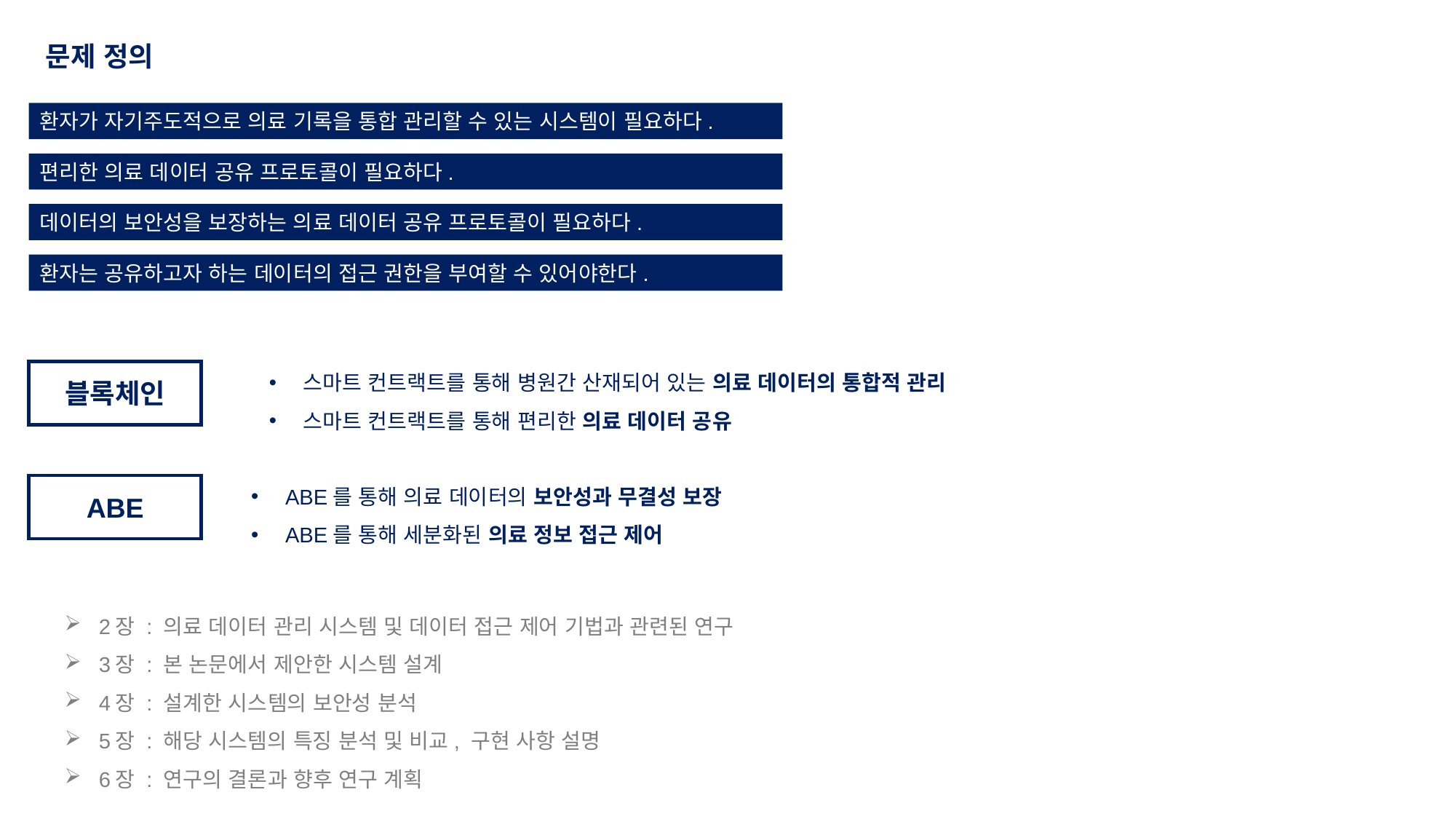

문제 정의
환자가 자기주도적으로 의료 기록을 통합 관리할 수 있는 시스템이 필요하다.
편리한 의료 데이터 공유 프로토콜이 필요하다.
데이터의 보안성을 보장하는 의료 데이터 공유 프로토콜이 필요하다.
환자는 공유하고자 하는 데이터의 접근 권한을 부여할 수 있어야한다.
스마트 컨트랙트를 통해 병원간 산재되어 있는 의료 데이터의 통합적 관리
스마트 컨트랙트를 통해 편리한 의료 데이터 공유
블록체인
ABE를 통해 의료 데이터의 보안성과 무결성 보장
ABE를 통해 세분화된 의료 정보 접근 제어
ABE
2장 : 의료 데이터 관리 시스템 및 데이터 접근 제어 기법과 관련된 연구
3장 : 본 논문에서 제안한 시스템 설계
4장 : 설계한 시스템의 보안성 분석
5장 : 해당 시스템의 특징 분석 및 비교, 구현 사항 설명
6장 : 연구의 결론과 향후 연구 계획